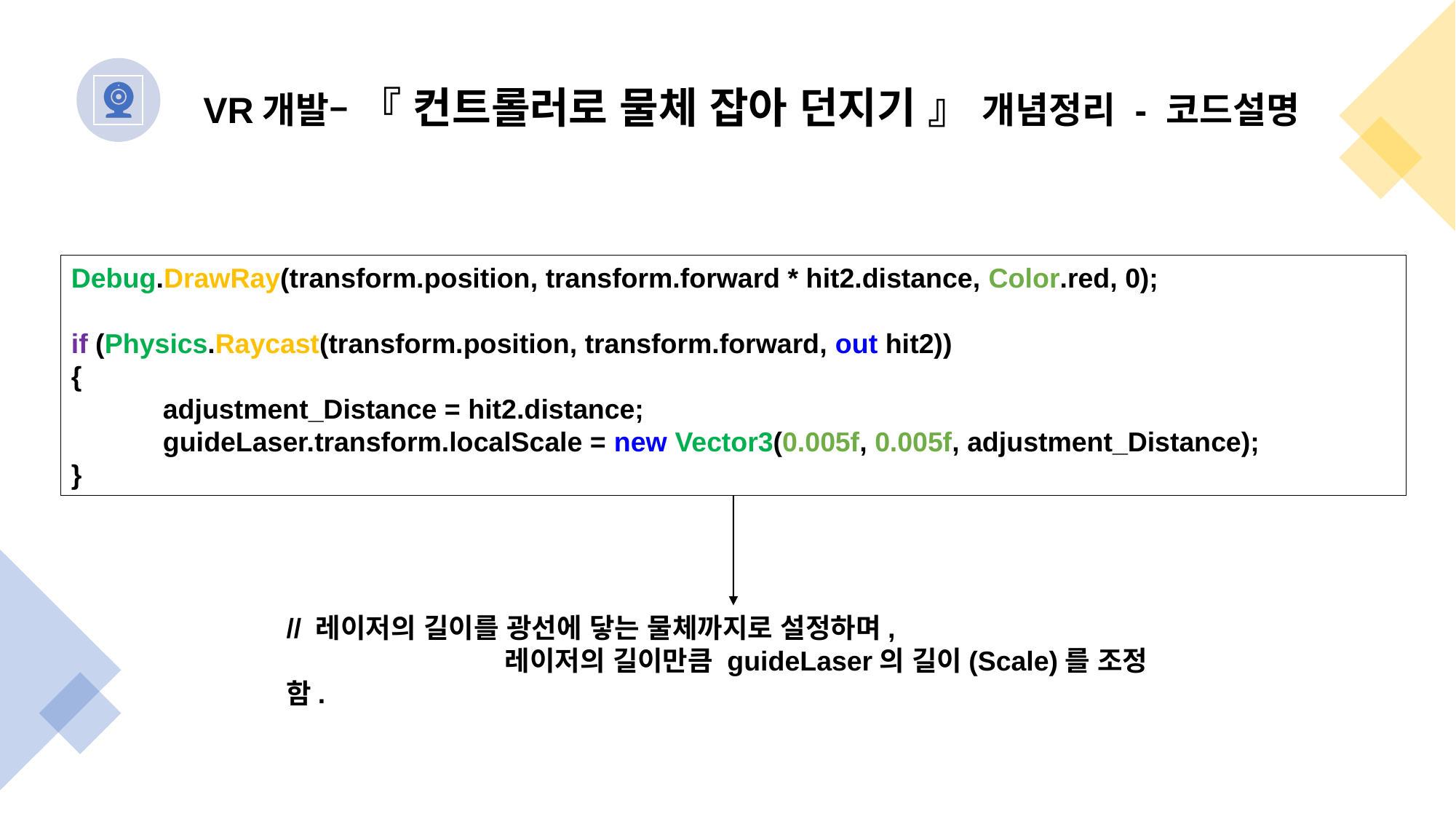

VR개발– 『 컨트롤러로 물체 잡아 던지기 』 개념정리 - 코드설명
Debug.DrawRay(transform.position, transform.forward * hit2.distance, Color.red, 0);

if (Physics.Raycast(transform.position, transform.forward, out hit2))
{
            adjustment_Distance = hit2.distance;
            guideLaser.transform.localScale = new Vector3(0.005f, 0.005f, adjustment_Distance);
}

// 레이저의 길이를 광선에 닿는 물체까지로 설정하며,
		레이저의 길이만큼 guideLaser의 길이(Scale)를 조정함.